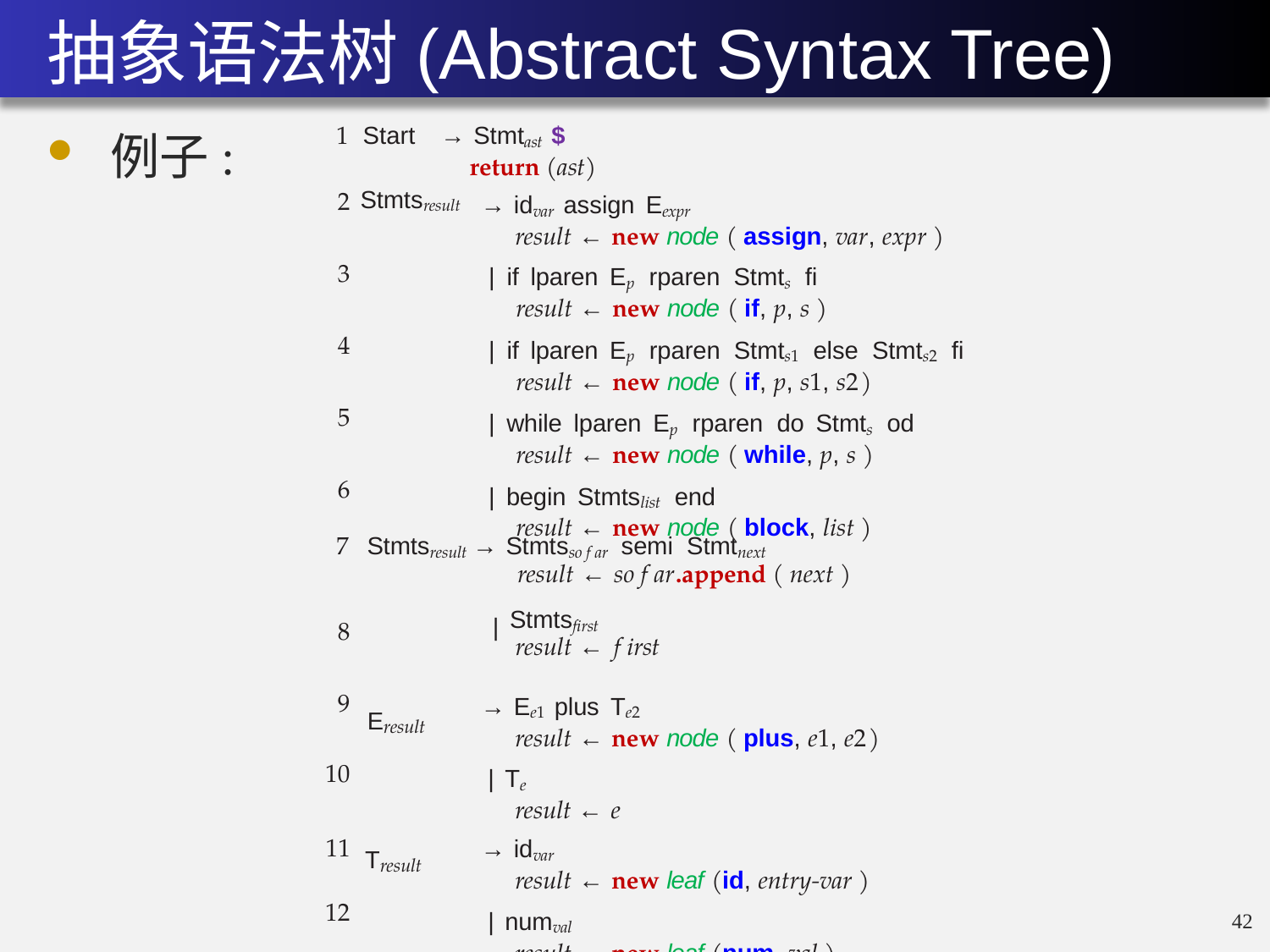

抽象语法树(Abstract Syntax Tree)
1 Start	→ Stmtast $
return (ast)
例子:
→ idvar assign Eexpr
result ← new node ( assign, var, expr )
2
Stmtsresult
3
| if lparen Ep rparen  Stmts ﬁ
result ← new node ( if, p, s )
| if lparen Ep rparen  Stmts1 else  Stmts2 ﬁ
result ← new node ( if, p, s1, s2)
| while lparen Ep rparen  do Stmts od
result ← new node ( while, p, s )
| begin Stmtslist end
result ← new node ( block, list )
4
5
6
7   Stmtsresult → Stmtsso f ar   semi  Stmtnext
        result ← so f ar.append ( next )
|
8
Stmtsfirst

result ← f irst
→ Ee1 plus Te2
result ← new node ( plus, e1, e2)
| Te
result ← e
→ idvar
result ← new leaf (id, entry-var )
| numval
result ← new leaf (num, val )
9
Eresult
10
Tresult
11
12
42